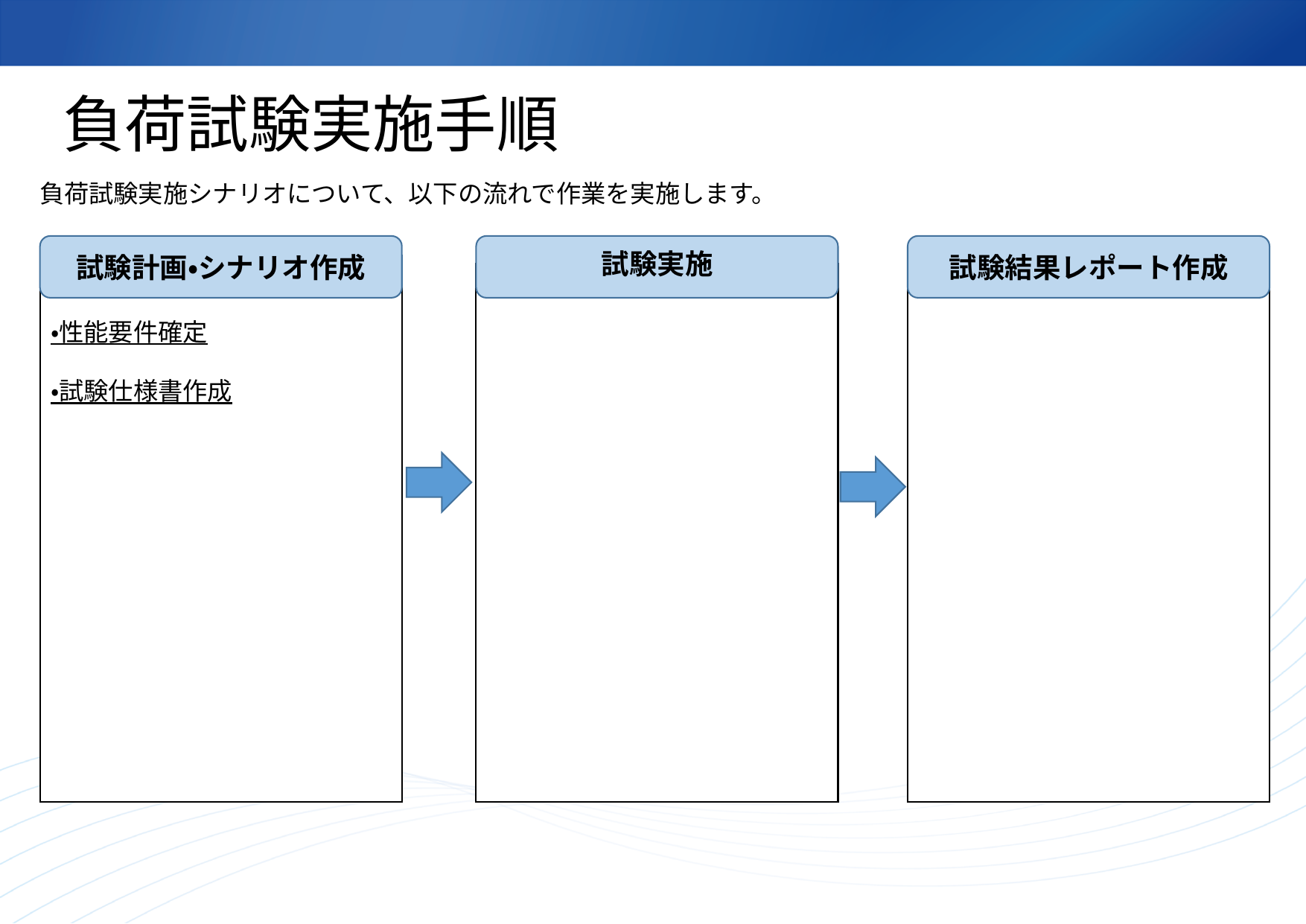

# 負荷試験実施手順
負荷試験実施シナリオについて、以下の流れで作業を実施します。

試験実施
試験計画・シナリオ作成
試験結果レポート作成

・性能要件確定

・試験仕様書作成